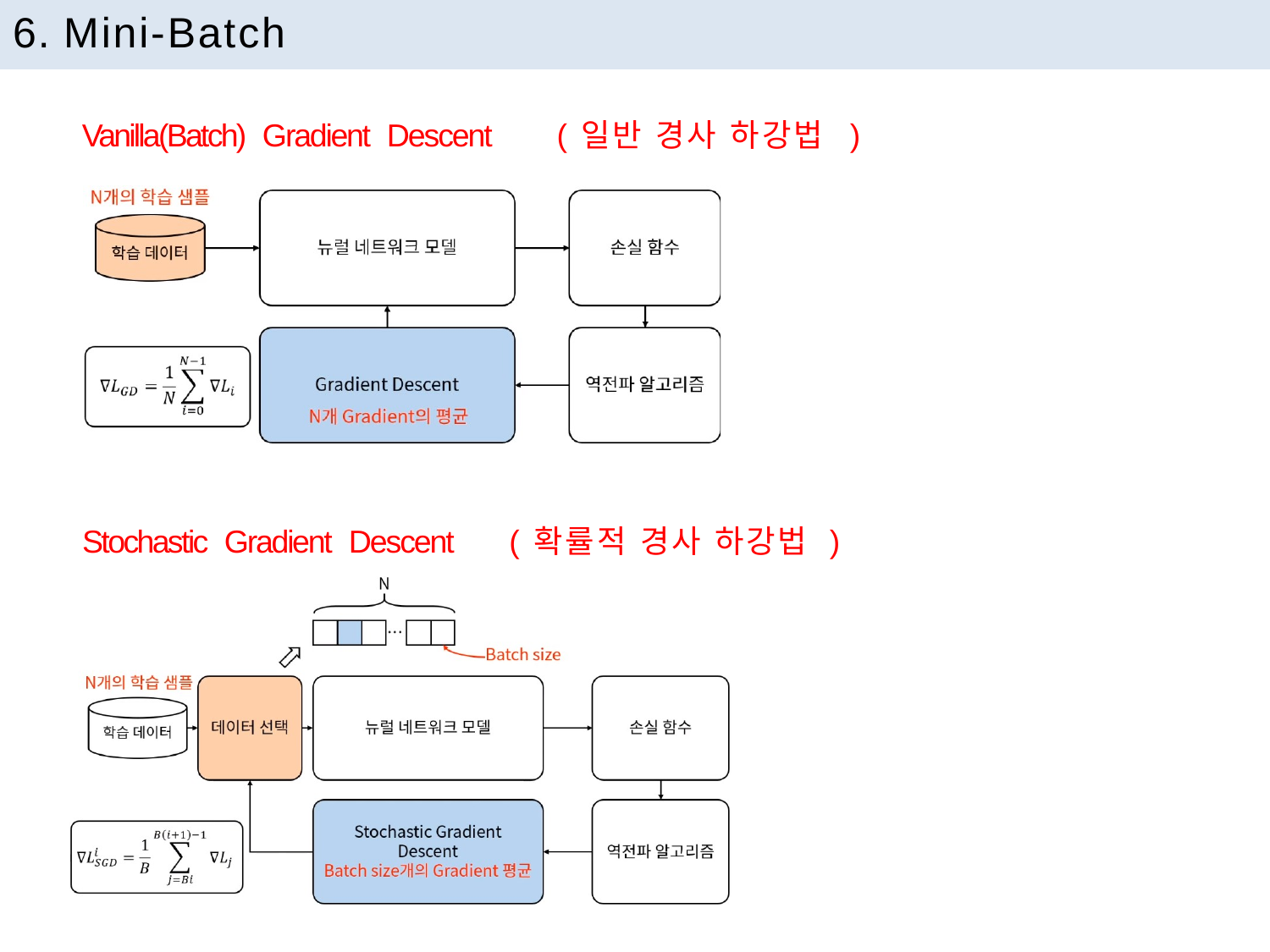

# 6. Mini-Batch
Vanilla(Batch)  Gradient  Descent	( 일반 경사 하강법 )

Stochastic  Gradient  Descent	( 확률적 경사 하강법 )